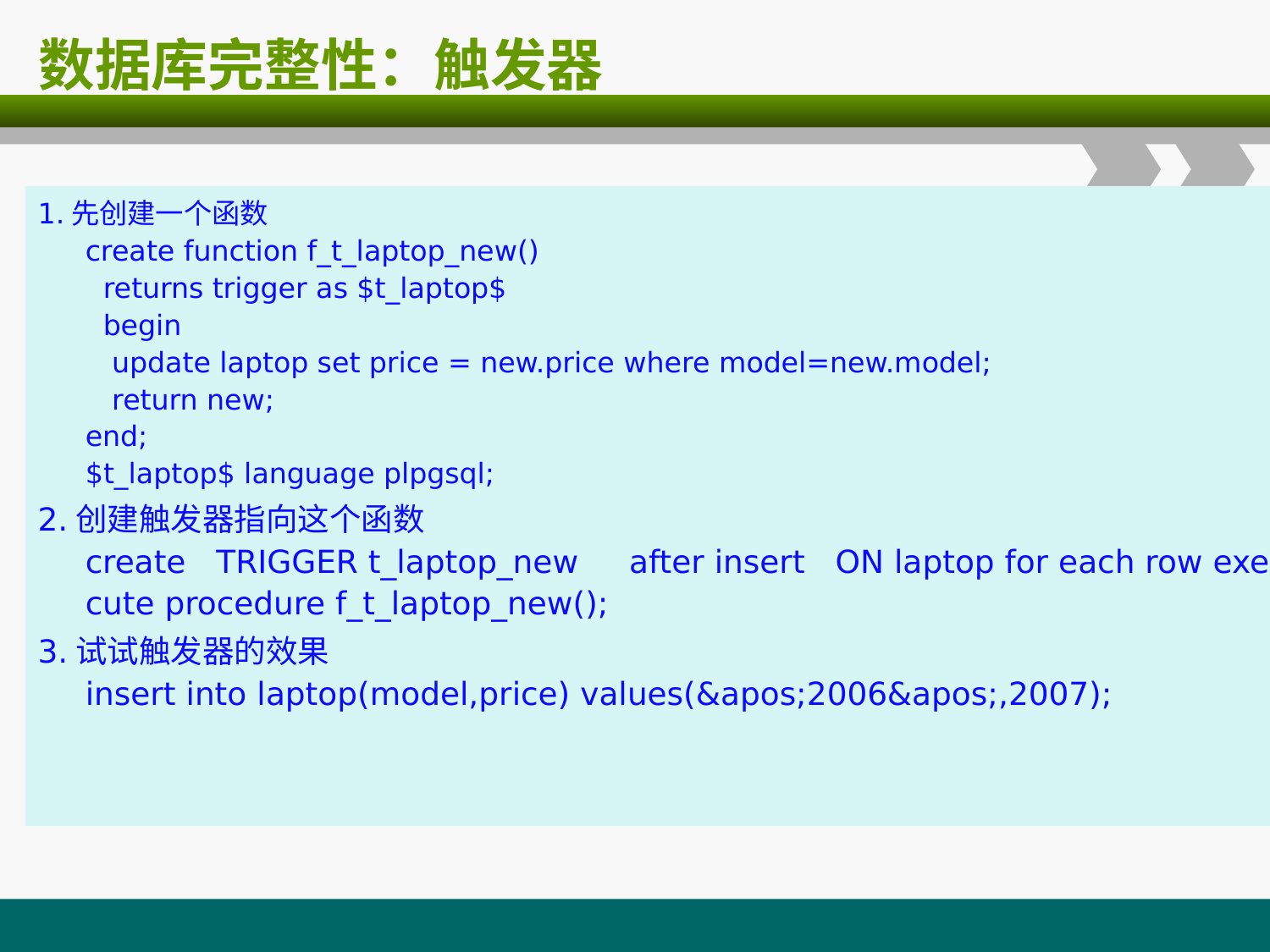

# 数据库完整性：触发器
1.先创建一个函数
create function f_t_laptop_new()
  returns trigger as $t_laptop$
  begin
   update laptop set price = new.price where model=new.model;
   return new;
end;
$t_laptop$ language plpgsql;
2.创建触发器指向这个函数
create   TRIGGER t_laptop_new     after insert   ON laptop for each row execute procedure f_t_laptop_new();
3.试试触发器的效果
insert into laptop(model,price) values(&apos;2006&apos;,2007);